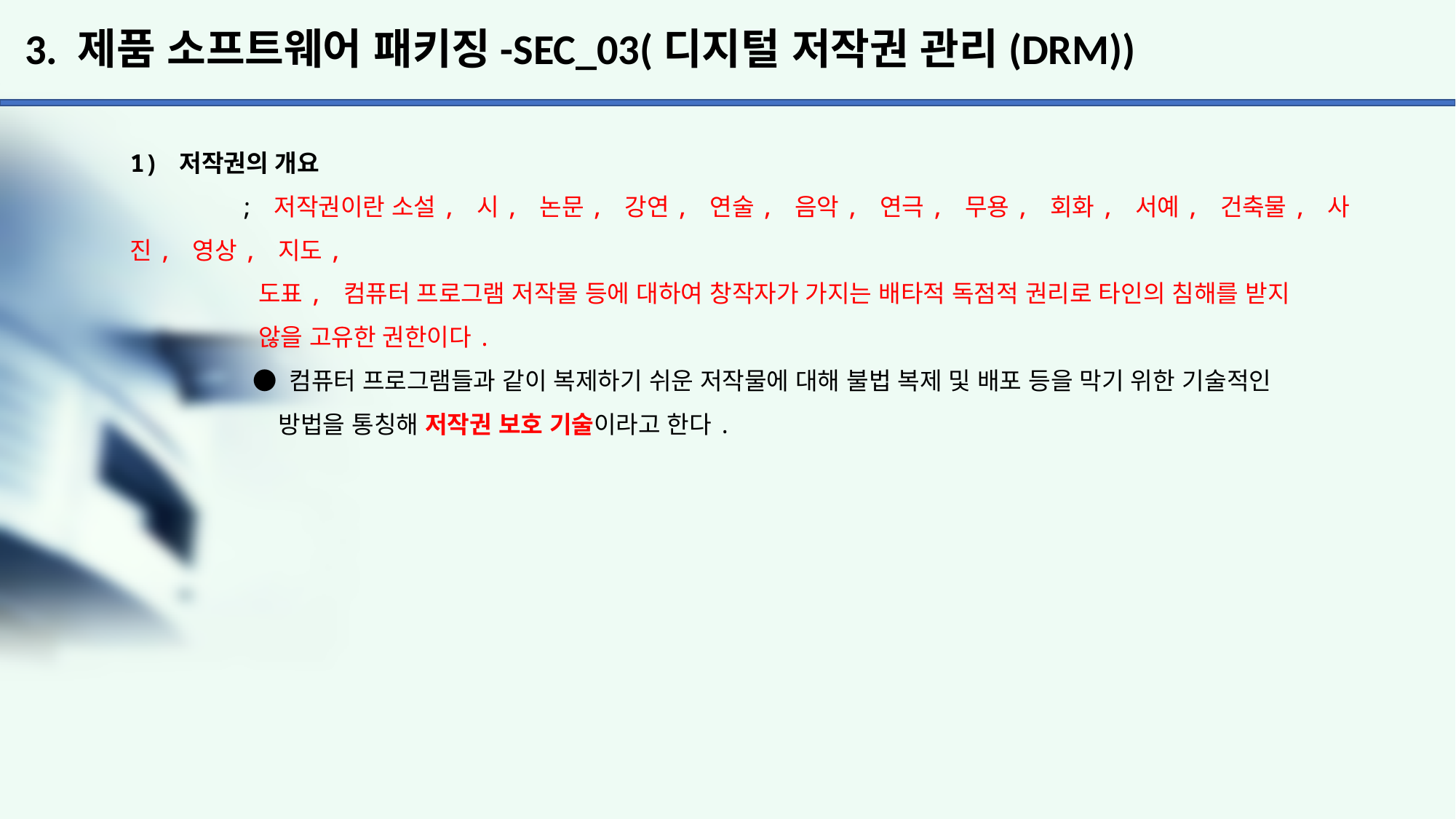

# 3. 제품 소프트웨어 패키징-SEC_03(디지털 저작권 관리(DRM))
1) 저작권의 개요
	; 저작권이란 소설, 시, 논문, 강연, 연술, 음악, 연극, 무용, 회화, 서예, 건축물, 사진, 영상, 지도,
	  도표, 컴퓨터 프로그램 저작물 등에 대하여 창작자가 가지는 배타적 독점적 권리로 타인의 침해를 받지
	  않을 고유한 권한이다.
	  ● 컴퓨터 프로그램들과 같이 복제하기 쉬운 저작물에 대해 불법 복제 및 배포 등을 막기 위한 기술적인
	     방법을 통칭해 저작권 보호 기술이라고 한다.